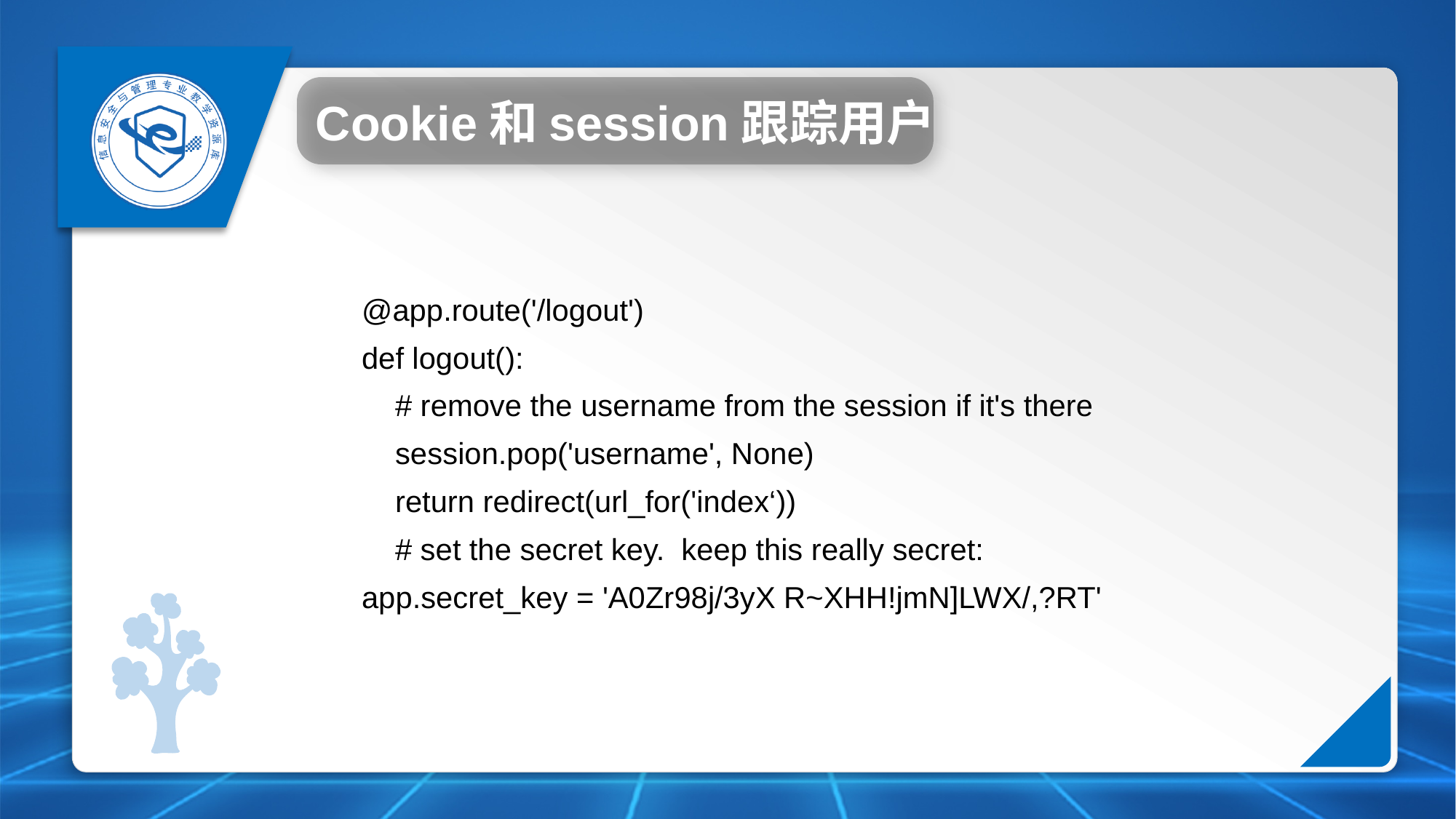

Cookie和session跟踪用户
@app.route('/logout')
def logout():
    # remove the username from the session if it's there
    session.pop('username', None)
    return redirect(url_for('index‘))
    # set the secret key.  keep this really secret:
app.secret_key = 'A0Zr98j/3yX R~XHH!jmN]LWX/,?RT'